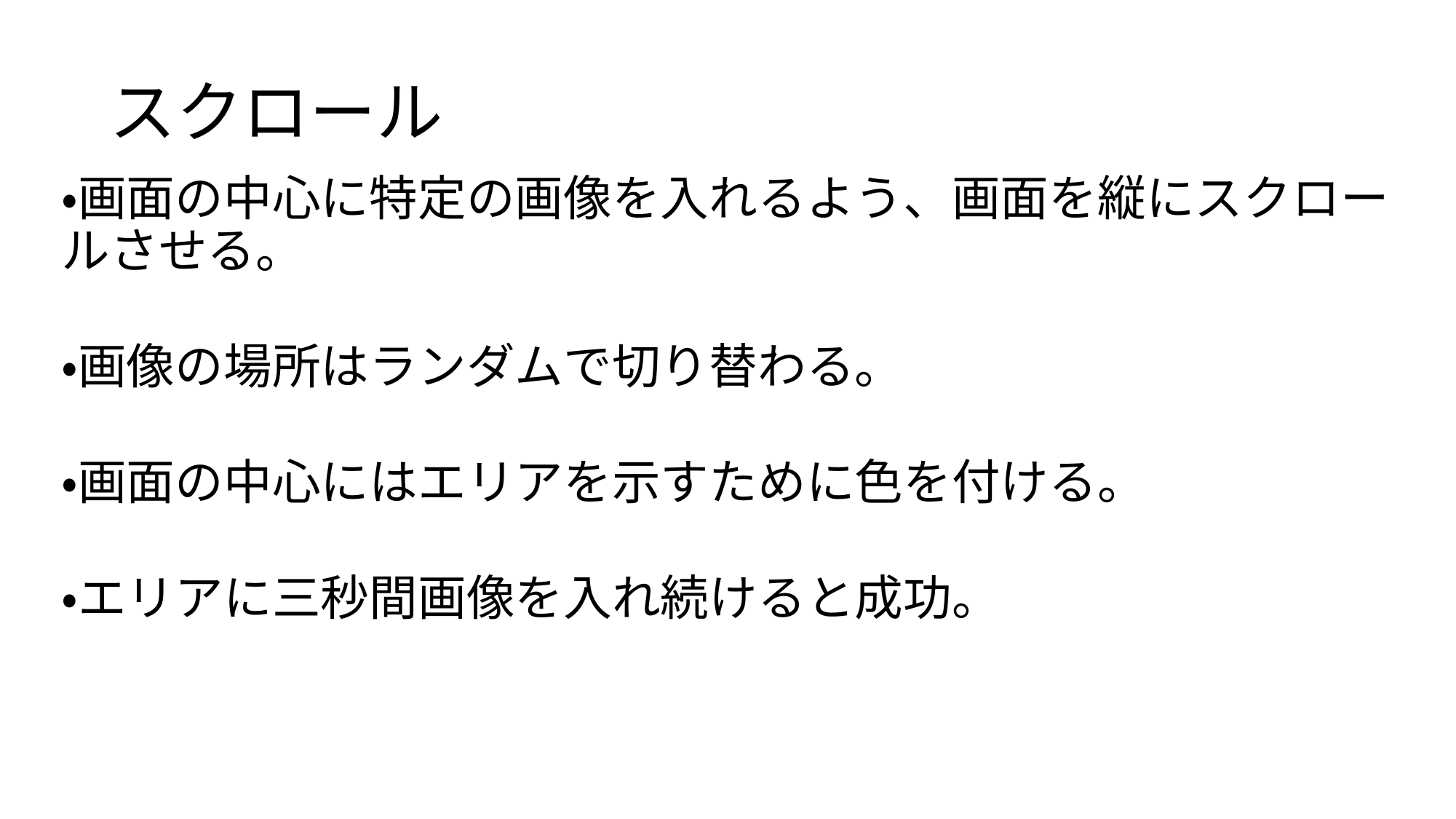

# スクロール
・画面の中心に特定の画像を入れるよう、画面を縦にスクロールさせる。

・画像の場所はランダムで切り替わる。

・画面の中心にはエリアを示すために色を付ける。

・エリアに三秒間画像を入れ続けると成功。